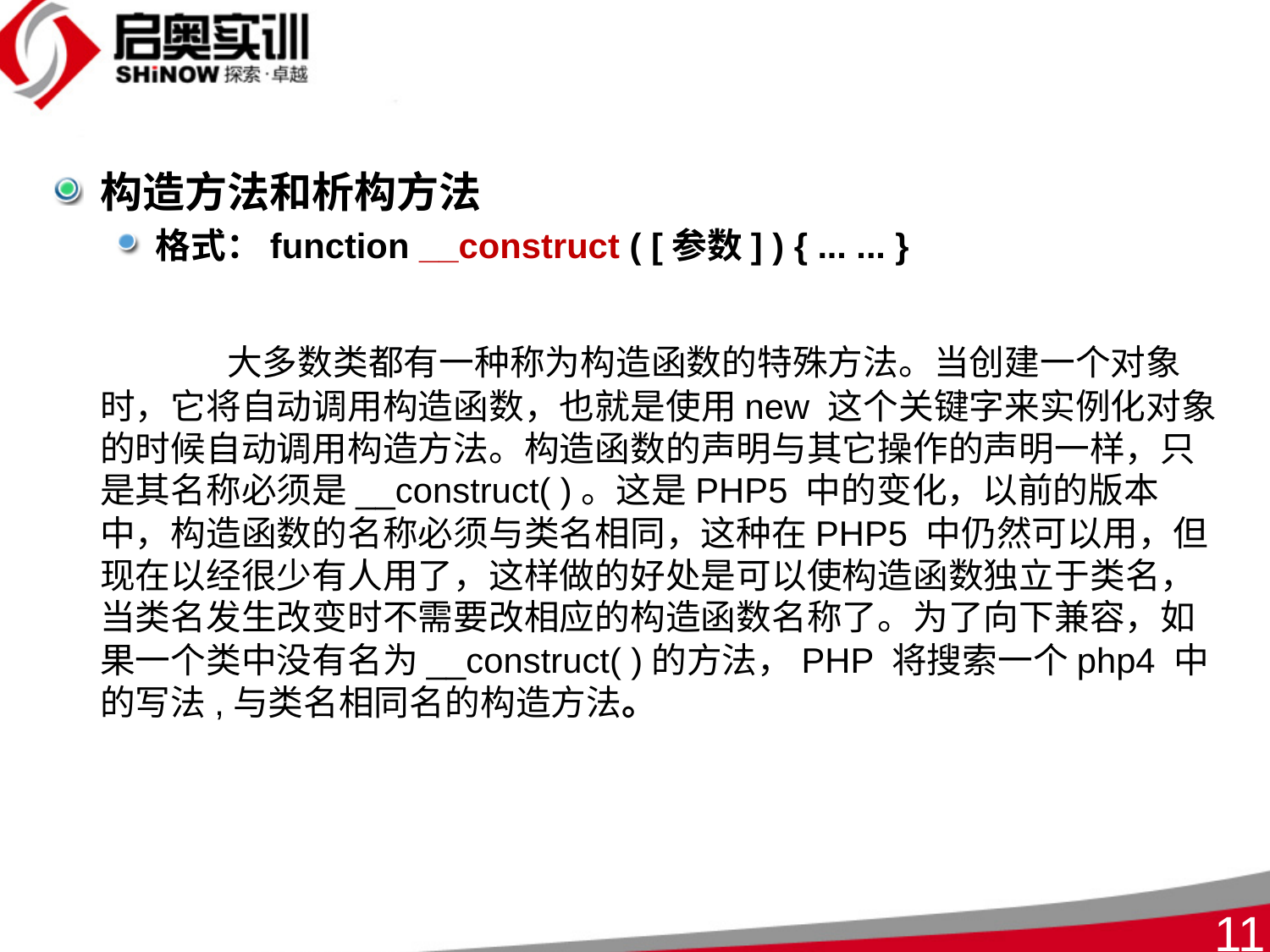

#
构造方法和析构方法
格式：function __construct ( [参数] ) { ... ... }

		大多数类都有一种称为构造函数的特殊方法。当创建一个对象时，它将自动调用构造函数，也就是使用new 这个关键字来实例化对象的时候自动调用构造方法。构造函数的声明与其它操作的声明一样，只是其名称必须是__construct( )。这是PHP5 中的变化，以前的版本中，构造函数的名称必须与类名相同，这种在PHP5 中仍然可以用，但现在以经很少有人用了，这样做的好处是可以使构造函数独立于类名，当类名发生改变时不需要改相应的构造函数名称了。为了向下兼容，如果一个类中没有名为__construct( )的方法，PHP 将搜索一个php4 中的写法,与类名相同名的构造方法。
11